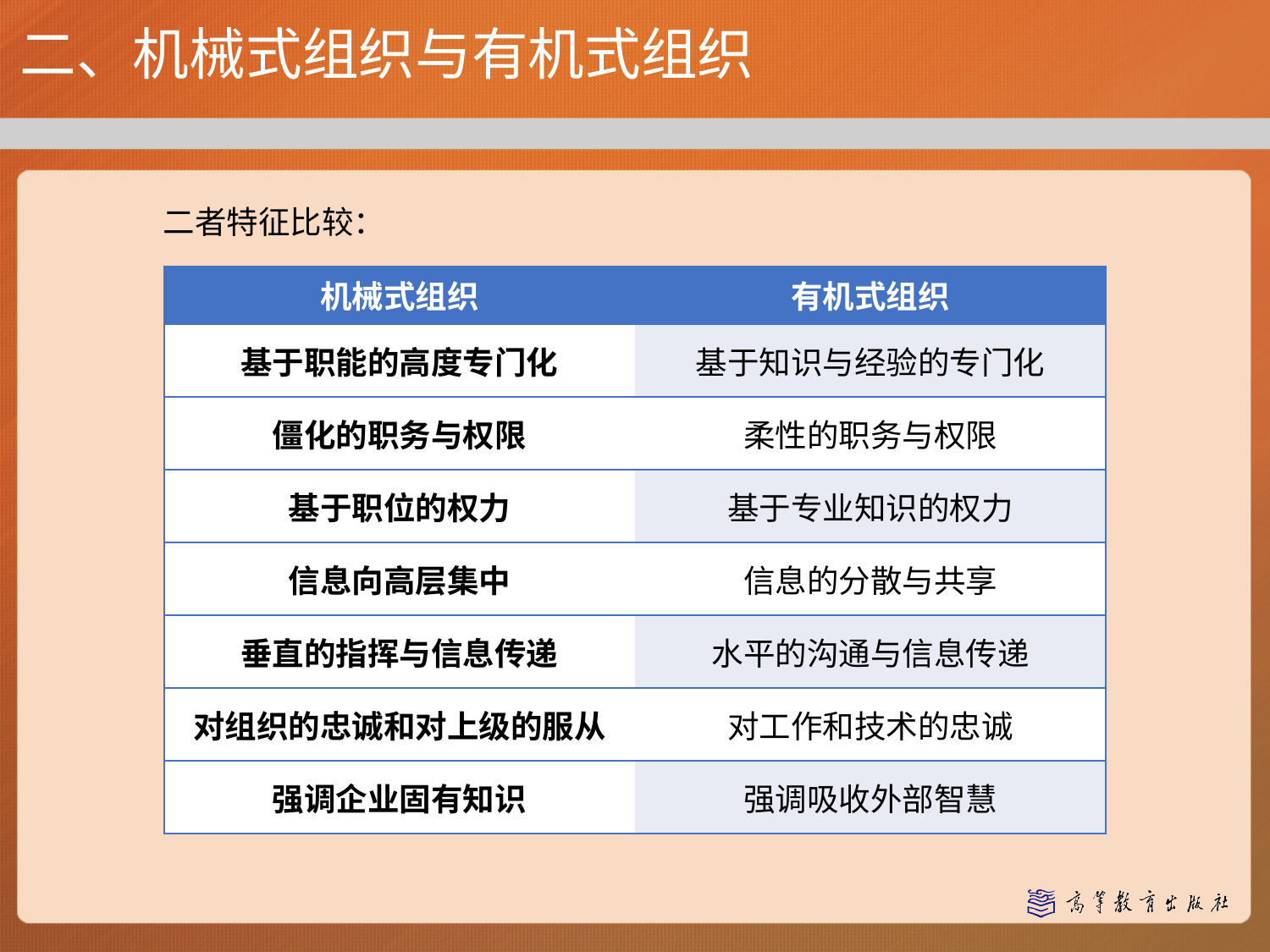

二、机械式组织与有机式组织
二者特征比较：
| 机械式组织 | 有机式组织 |
| --- | --- |
| 基于职能的高度专门化 | 基于知识与经验的专门化 |
| 僵化的职务与权限 | 柔性的职务与权限 |
| 基于职位的权力 | 基于专业知识的权力 |
| 信息向高层集中 | 信息的分散与共享 |
| 垂直的指挥与信息传递 | 水平的沟通与信息传递 |
| 对组织的忠诚和对上级的服从 | 对工作和技术的忠诚 |
| 强调企业固有知识 | 强调吸收外部智慧 |